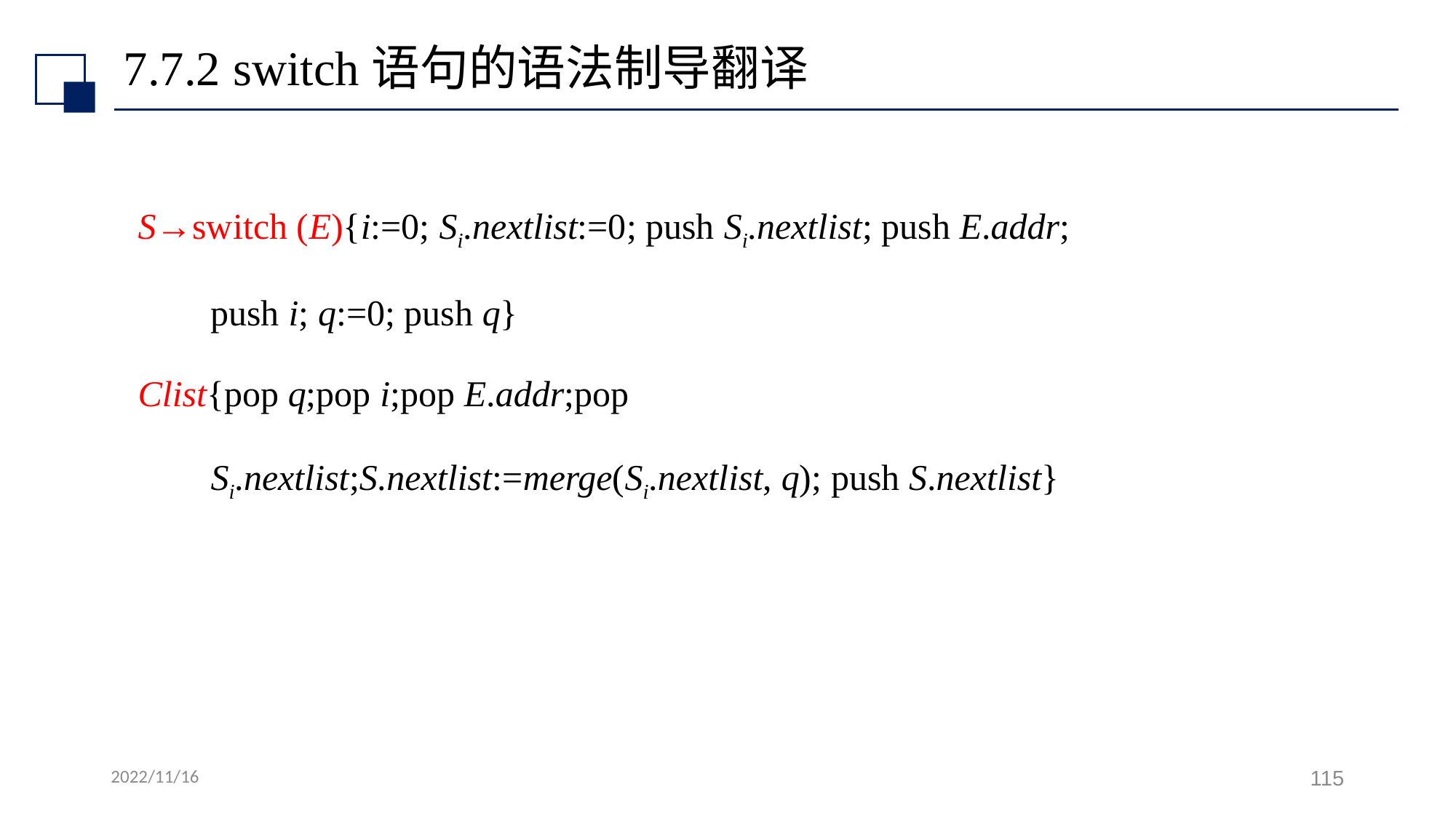

# 7.7.2 switch语句的语法制导翻译
S→switch (E){i:=0; Si.nextlist:=0; push Si.nextlist; push E.addr;
        push i; q:=0; push q}
Clist{pop q;pop i;pop E.addr;pop
        Si.nextlist;S.nextlist:=merge(Si.nextlist, q); push S.nextlist}
2022/11/16
115